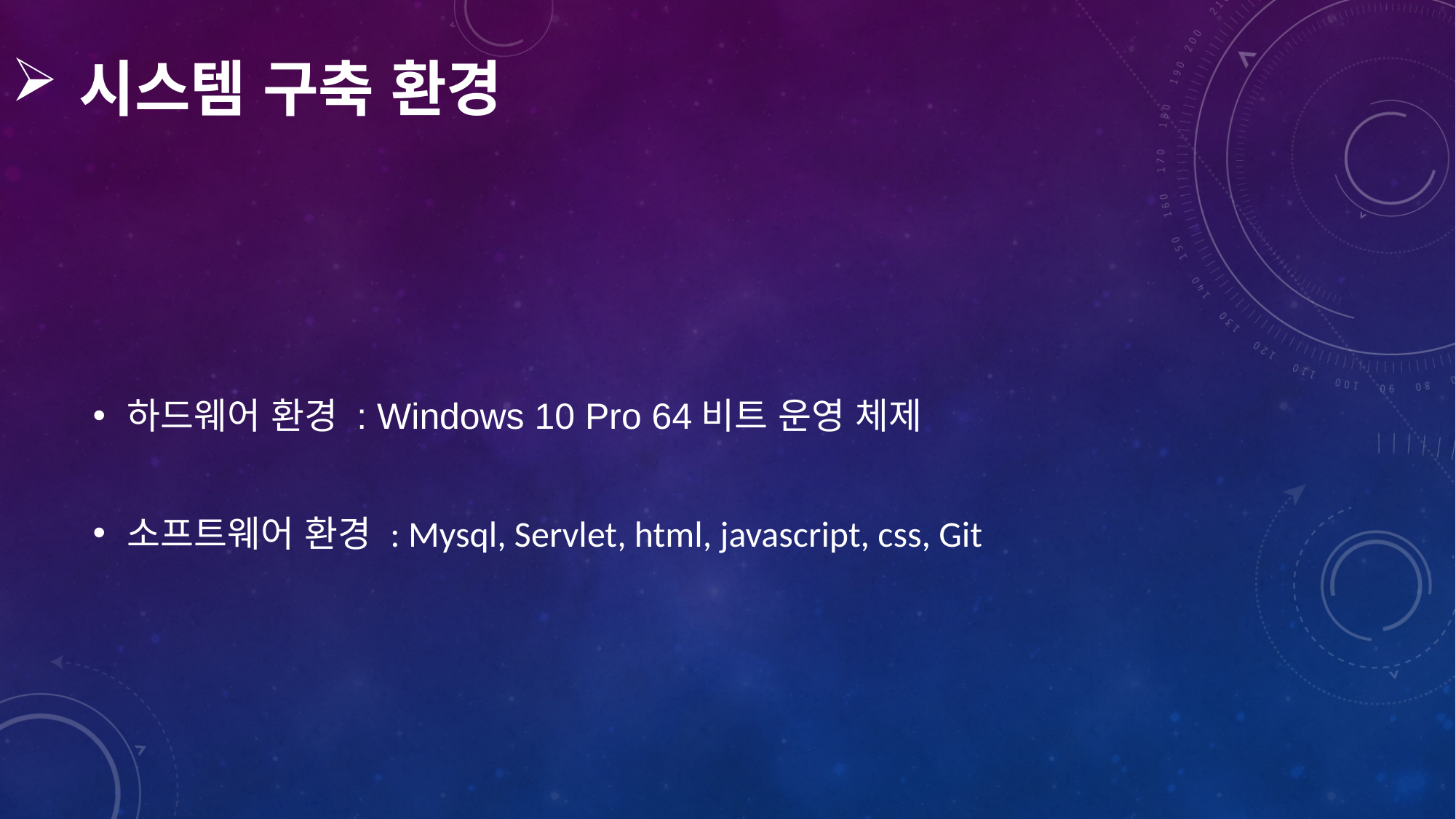

# 시스템 구축 환경
하드웨어 환경 : Windows 10 Pro 64비트 운영 체제

소프트웨어 환경 : Mysql, Servlet, html, javascript, css, Git